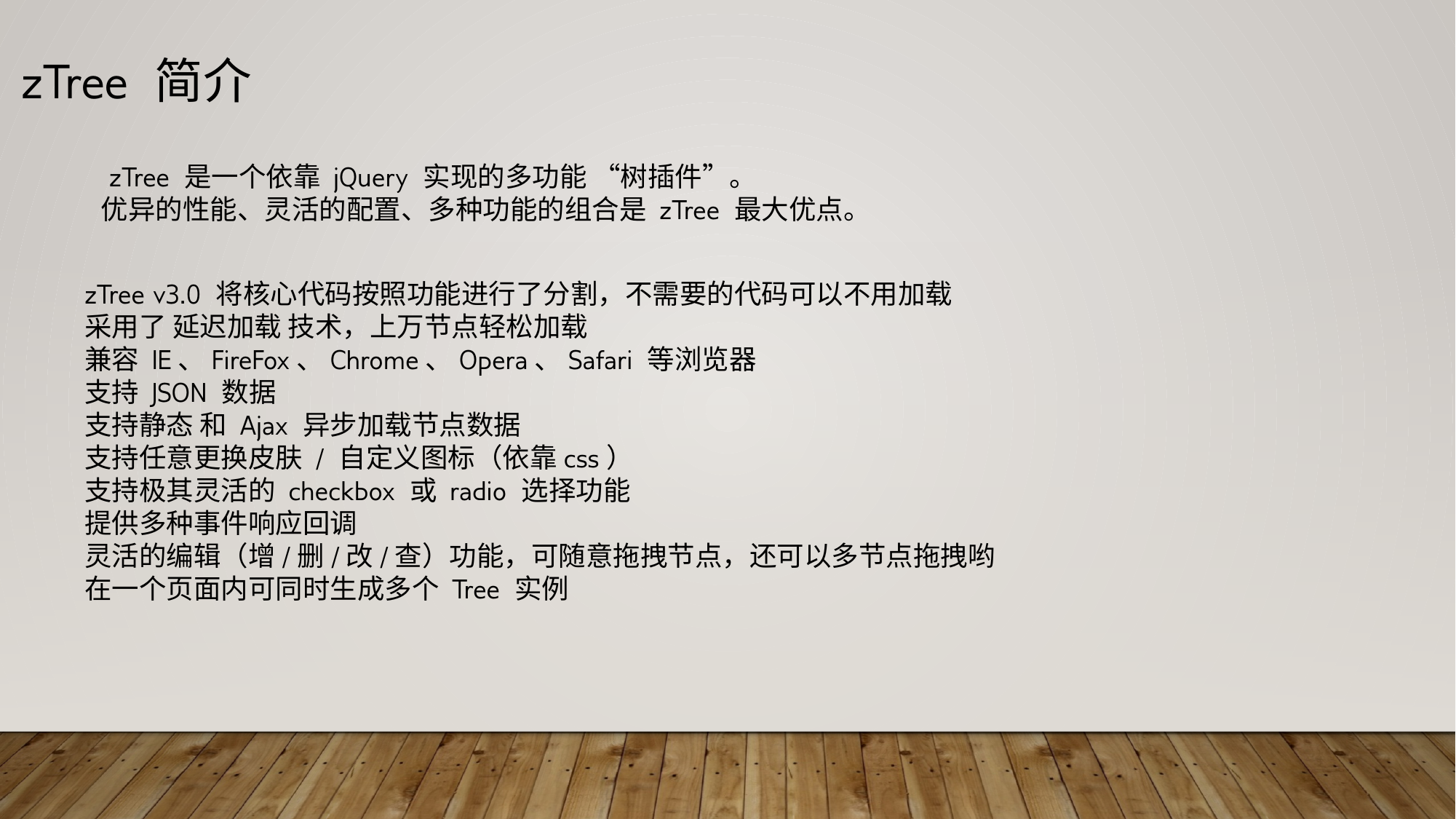

zTree 简介
 zTree 是一个依靠 jQuery 实现的多功能 “树插件”。
优异的性能、灵活的配置、多种功能的组合是 zTree 最大优点。
zTree v3.0 将核心代码按照功能进行了分割，不需要的代码可以不用加载
采用了 延迟加载 技术，上万节点轻松加载
兼容 IE、FireFox、Chrome、Opera、Safari 等浏览器
支持 JSON 数据
支持静态 和 Ajax 异步加载节点数据
支持任意更换皮肤 / 自定义图标（依靠css）
支持极其灵活的 checkbox 或 radio 选择功能
提供多种事件响应回调
灵活的编辑（增/删/改/查）功能，可随意拖拽节点，还可以多节点拖拽哟
在一个页面内可同时生成多个 Tree 实例